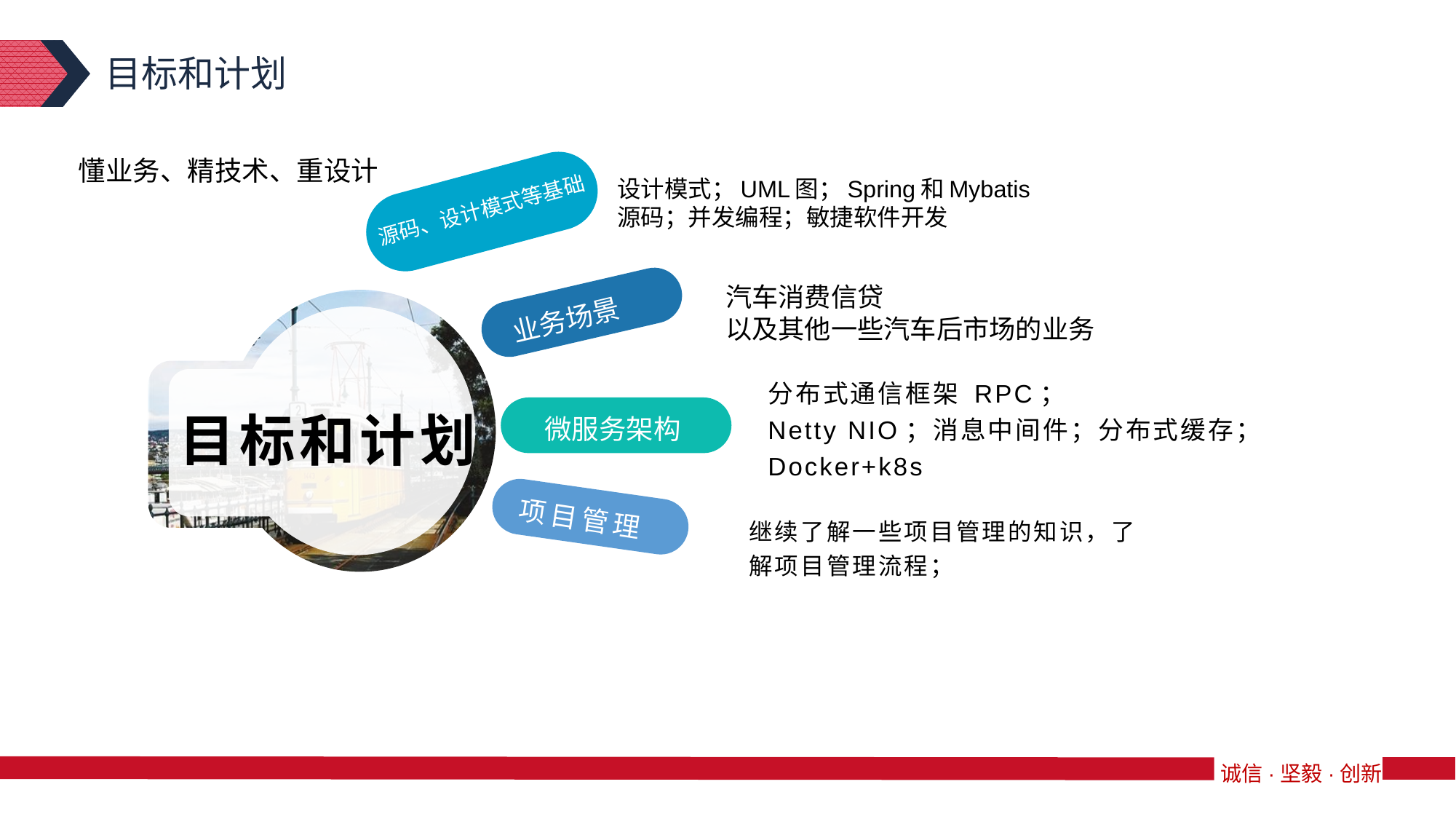

目标和计划
懂业务、精技术、重设计
设计模式；UML图；Spring和Mybatis源码；并发编程；敏捷软件开发

源码、设计模式等基础
汽车消费信贷
以及其他一些汽车后市场的业务

业务场景

分布式通信框架 RPC；
Netty NIO；消息中间件；分布式缓存；
Docker+k8s

目标和计划
微服务架构

项目管理
继续了解一些项目管理的知识，了解项目管理流程；
诚信·坚毅·创新